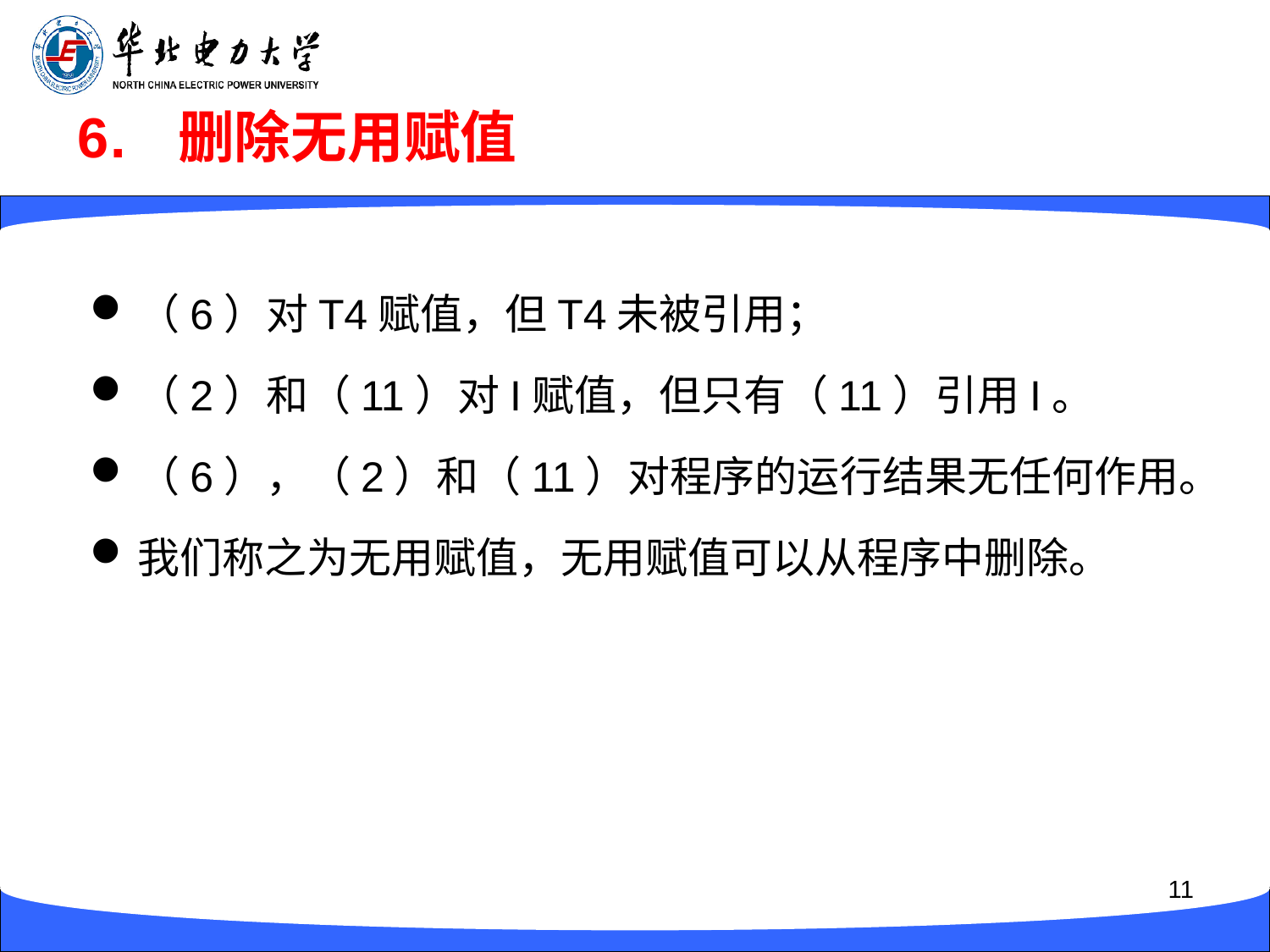

删除无用赋值
（6）对T4赋值，但T4未被引用；
（2）和（11）对I赋值，但只有（11）引用I。
（6），（2）和（11）对程序的运行结果无任何作用。
我们称之为无用赋值，无用赋值可以从程序中删除。

11